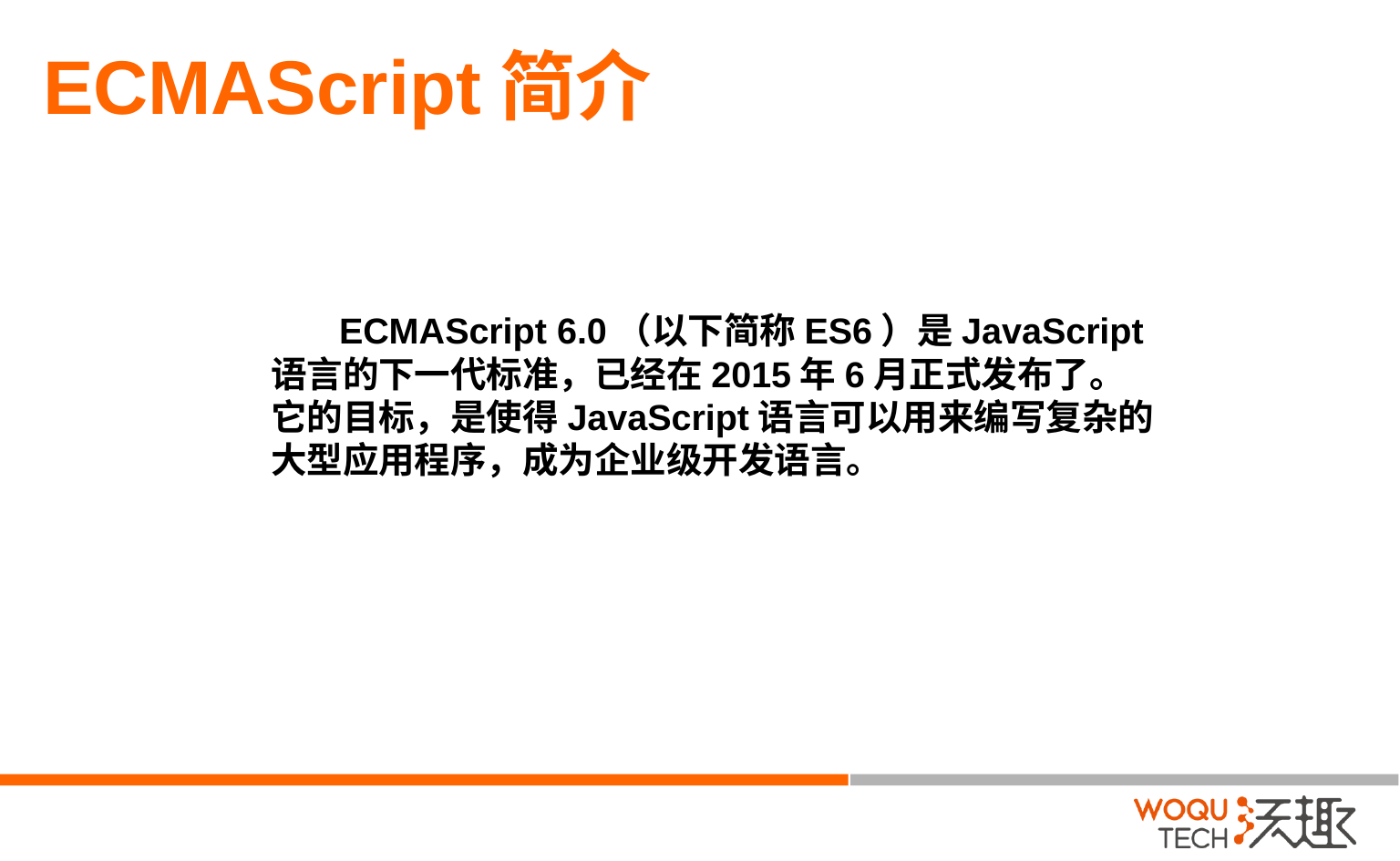

ECMAScript简介
ECMAScript 6.0（以下简称ES6）是JavaScript语言的下一代标准，已经在2015年6月正式发布了。它的目标，是使得JavaScript语言可以用来编写复杂的大型应用程序，成为企业级开发语言。